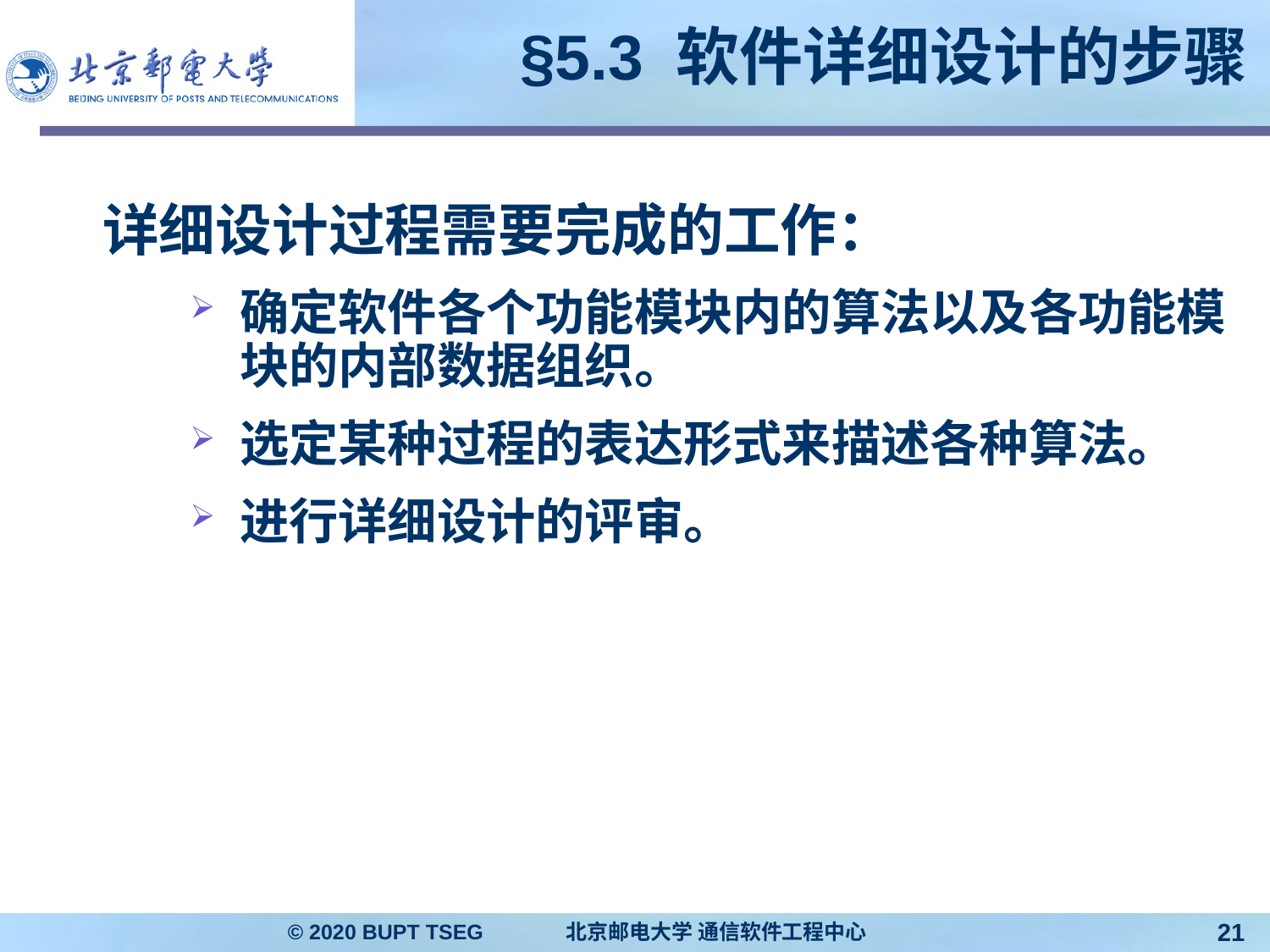

# §5.3 软件详细设计的步骤
详细设计过程需要完成的工作：
确定软件各个功能模块内的算法以及各功能模块的内部数据组织。
选定某种过程的表达形式来描述各种算法。
进行详细设计的评审。
© 2020 BUPT TSEG             北京邮电大学 通信软件工程中心